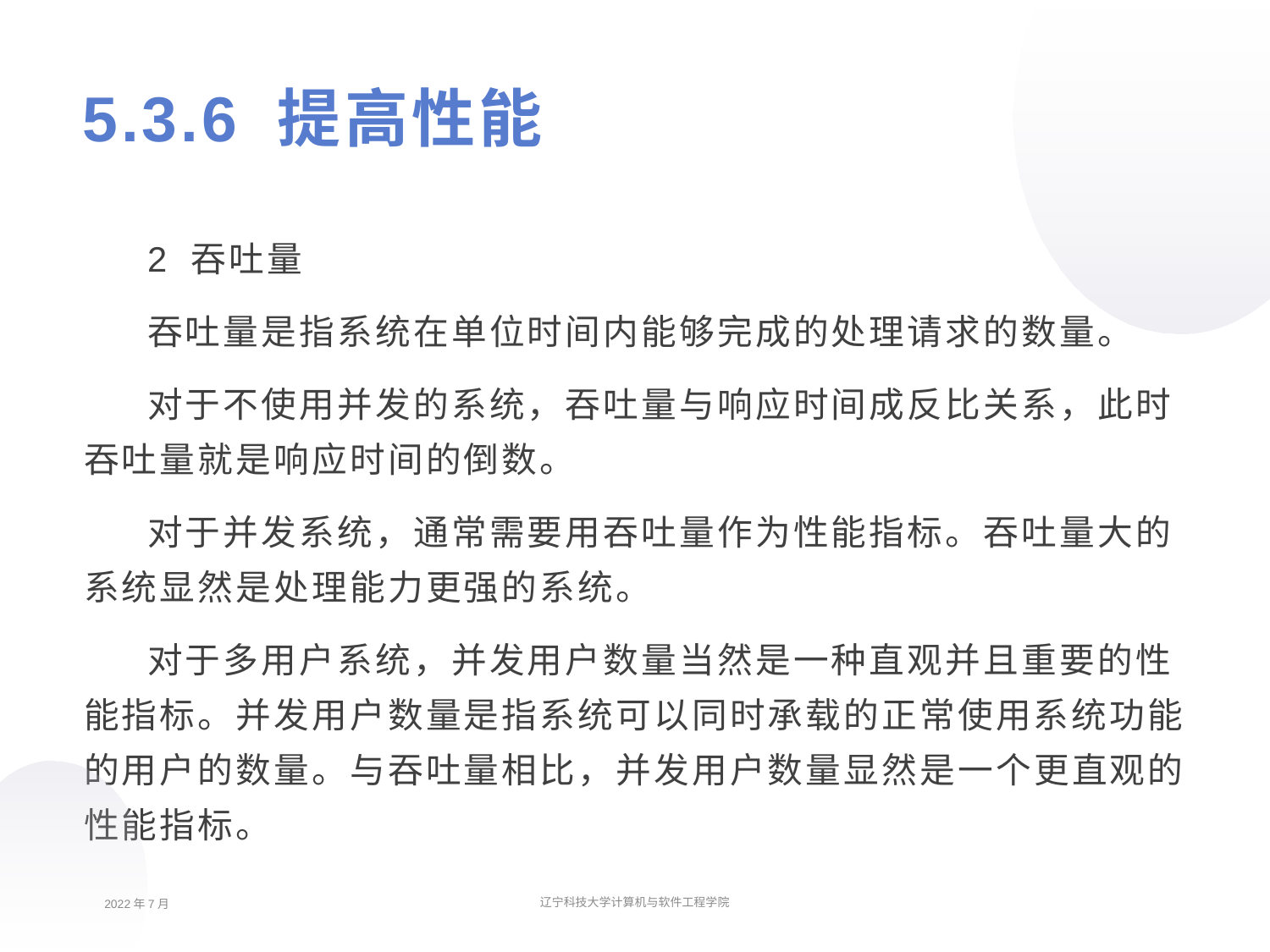

# 5.3.6 提高性能
2 吞吐量
吞吐量是指系统在单位时间内能够完成的处理请求的数量。
对于不使用并发的系统，吞吐量与响应时间成反比关系，此时吞吐量就是响应时间的倒数。
对于并发系统，通常需要用吞吐量作为性能指标。吞吐量大的系统显然是处理能力更强的系统。
对于多用户系统，并发用户数量当然是一种直观并且重要的性能指标。并发用户数量是指系统可以同时承载的正常使用系统功能的用户的数量。与吞吐量相比，并发用户数量显然是一个更直观的性能指标。

2022年7月
辽宁科技大学计算机与软件工程学院
109